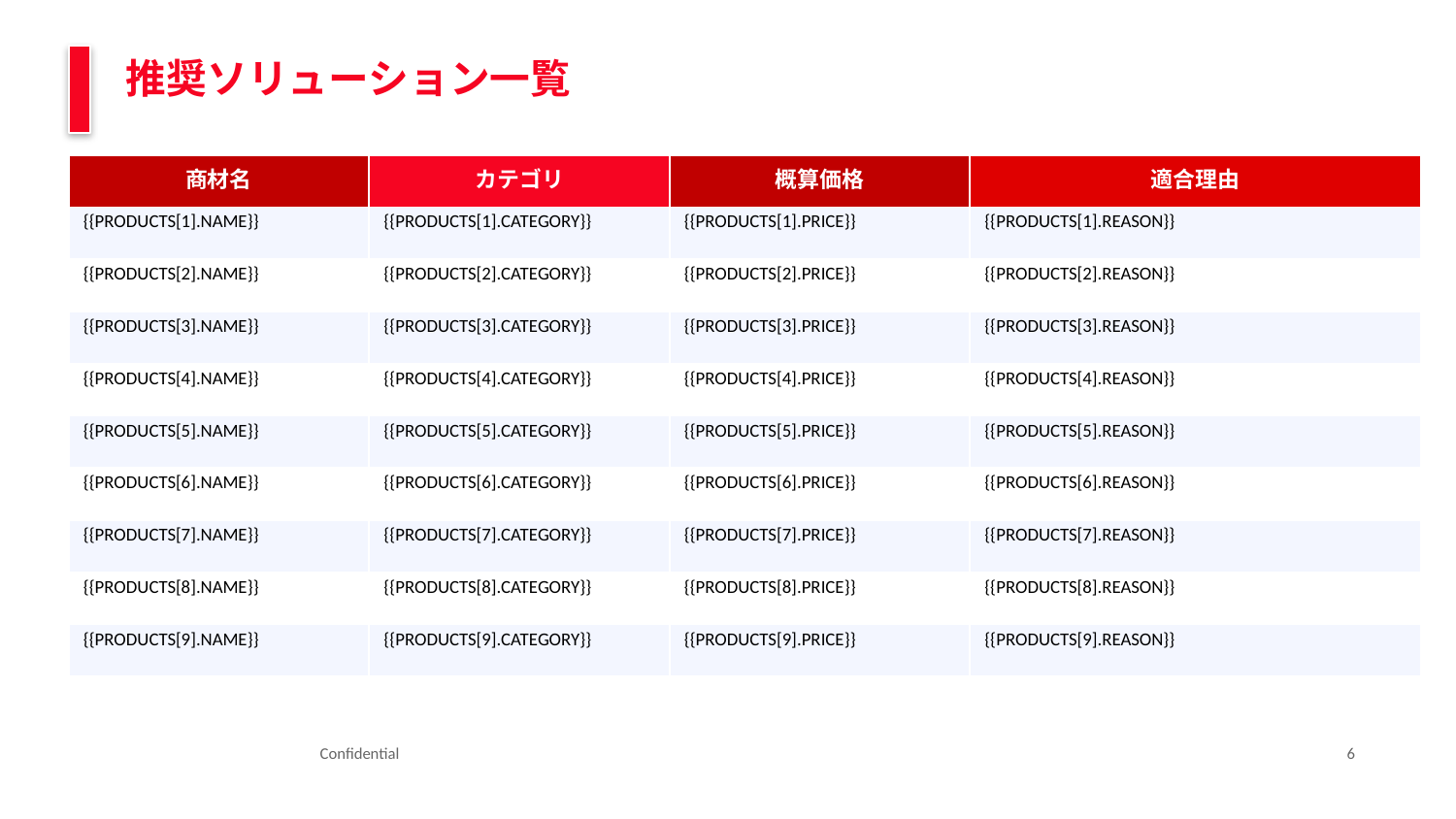

推奨ソリューション一覧
| 商材名 | カテゴリ | 概算価格 | 適合理由 |
| --- | --- | --- | --- |
| {{PRODUCTS[1].NAME}} | {{PRODUCTS[1].CATEGORY}} | {{PRODUCTS[1].PRICE}} | {{PRODUCTS[1].REASON}} |
| {{PRODUCTS[2].NAME}} | {{PRODUCTS[2].CATEGORY}} | {{PRODUCTS[2].PRICE}} | {{PRODUCTS[2].REASON}} |
| {{PRODUCTS[3].NAME}} | {{PRODUCTS[3].CATEGORY}} | {{PRODUCTS[3].PRICE}} | {{PRODUCTS[3].REASON}} |
| {{PRODUCTS[4].NAME}} | {{PRODUCTS[4].CATEGORY}} | {{PRODUCTS[4].PRICE}} | {{PRODUCTS[4].REASON}} |
| {{PRODUCTS[5].NAME}} | {{PRODUCTS[5].CATEGORY}} | {{PRODUCTS[5].PRICE}} | {{PRODUCTS[5].REASON}} |
| {{PRODUCTS[6].NAME}} | {{PRODUCTS[6].CATEGORY}} | {{PRODUCTS[6].PRICE}} | {{PRODUCTS[6].REASON}} |
| {{PRODUCTS[7].NAME}} | {{PRODUCTS[7].CATEGORY}} | {{PRODUCTS[7].PRICE}} | {{PRODUCTS[7].REASON}} |
| {{PRODUCTS[8].NAME}} | {{PRODUCTS[8].CATEGORY}} | {{PRODUCTS[8].PRICE}} | {{PRODUCTS[8].REASON}} |
| {{PRODUCTS[9].NAME}} | {{PRODUCTS[9].CATEGORY}} | {{PRODUCTS[9].PRICE}} | {{PRODUCTS[9].REASON}} |
Confidential
6